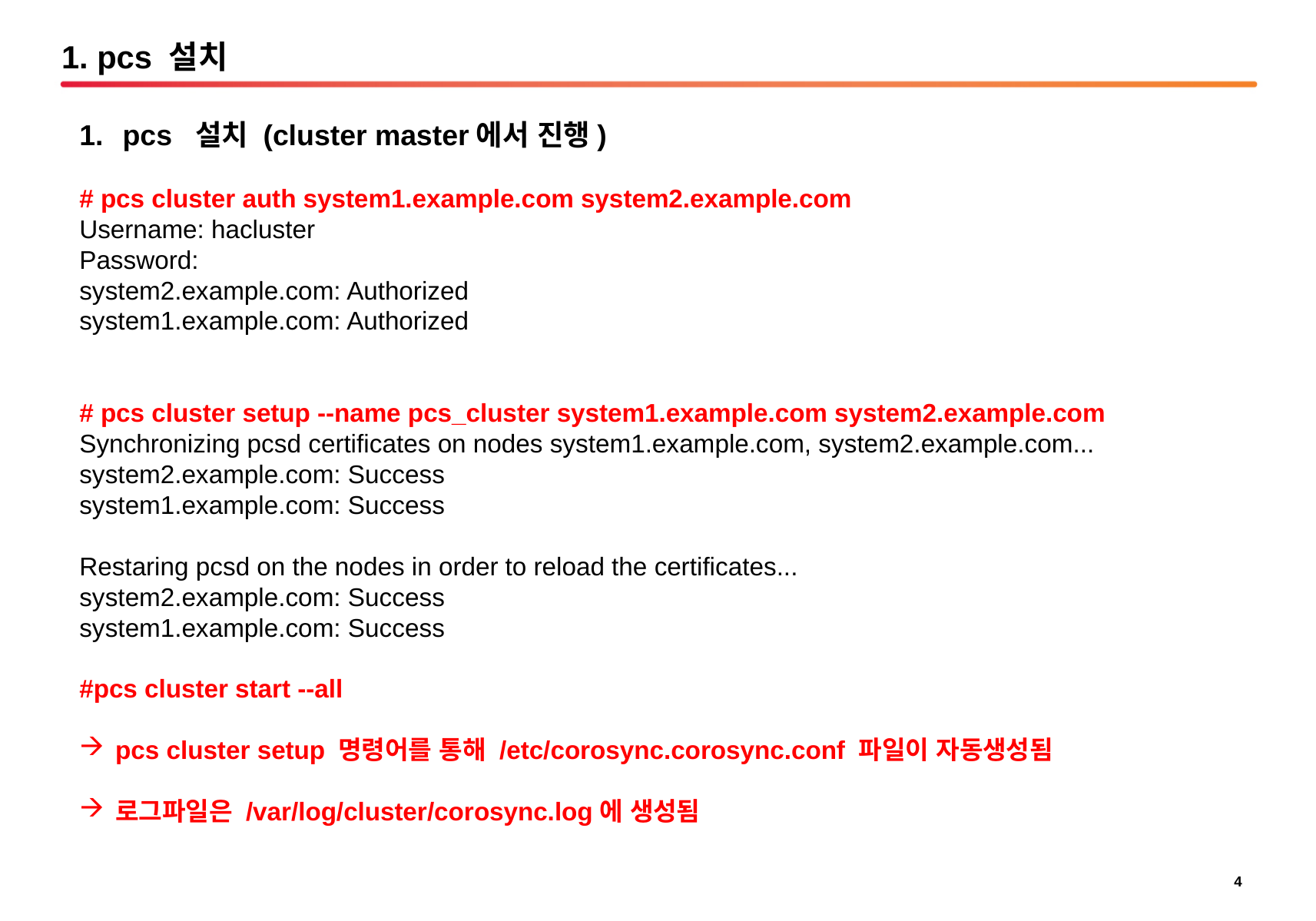

# 1. pcs 설치
pcs  설치 (cluster master에서 진행)

# pcs cluster auth system1.example.com system2.example.com
Username: hacluster
Password:
system2.example.com: Authorized
system1.example.com: Authorized

# pcs cluster setup --name pcs_cluster system1.example.com system2.example.com
Synchronizing pcsd certificates on nodes system1.example.com, system2.example.com...
system2.example.com: Success
system1.example.com: Success

Restaring pcsd on the nodes in order to reload the certificates...
system2.example.com: Success
system1.example.com: Success

#pcs cluster start --all

pcs cluster setup 명령어를 통해 /etc/corosync.corosync.conf 파일이 자동생성됨

로그파일은 /var/log/cluster/corosync.log에 생성됨